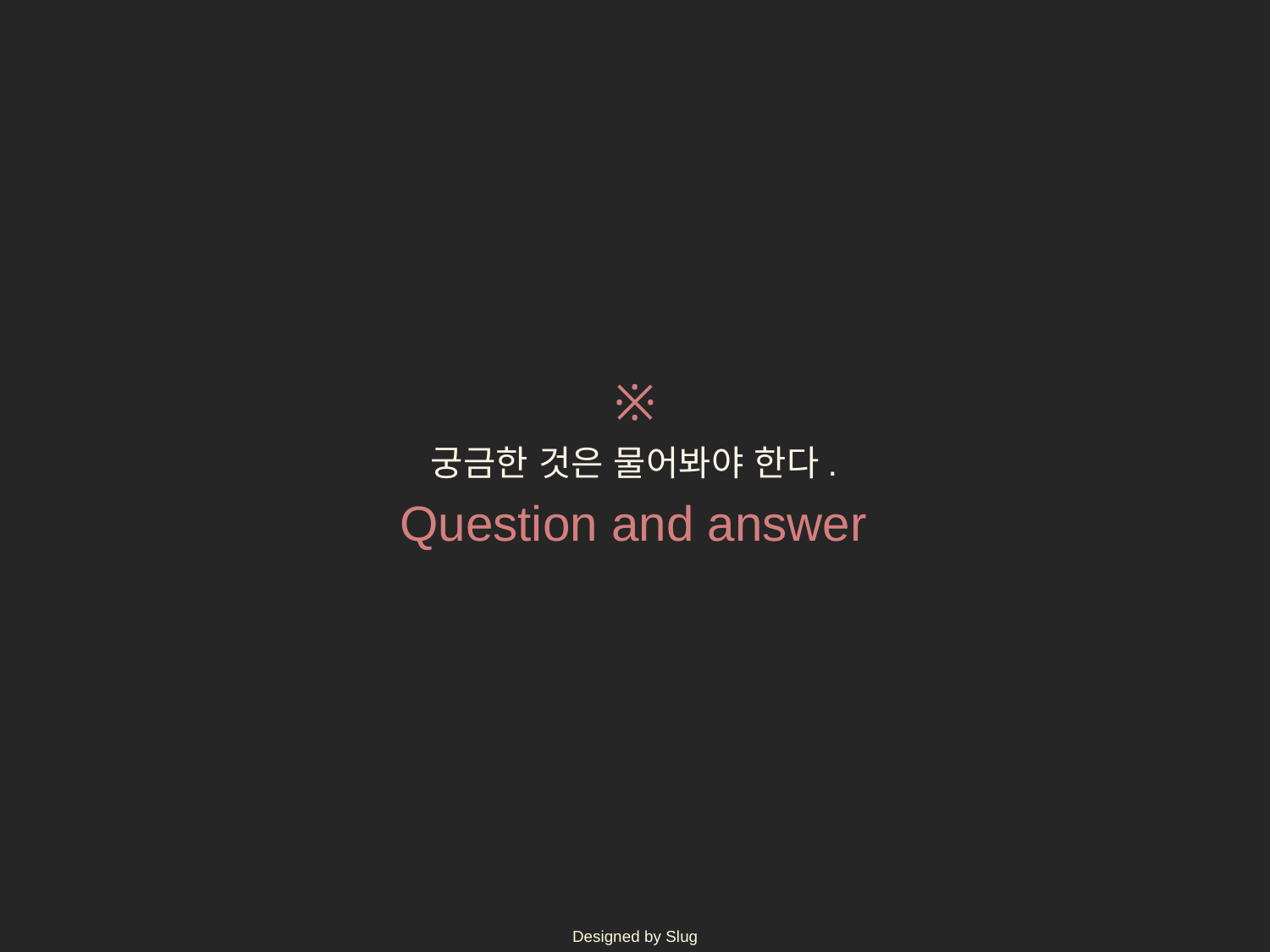

※
궁금한 것은 물어봐야 한다.
Question and answer